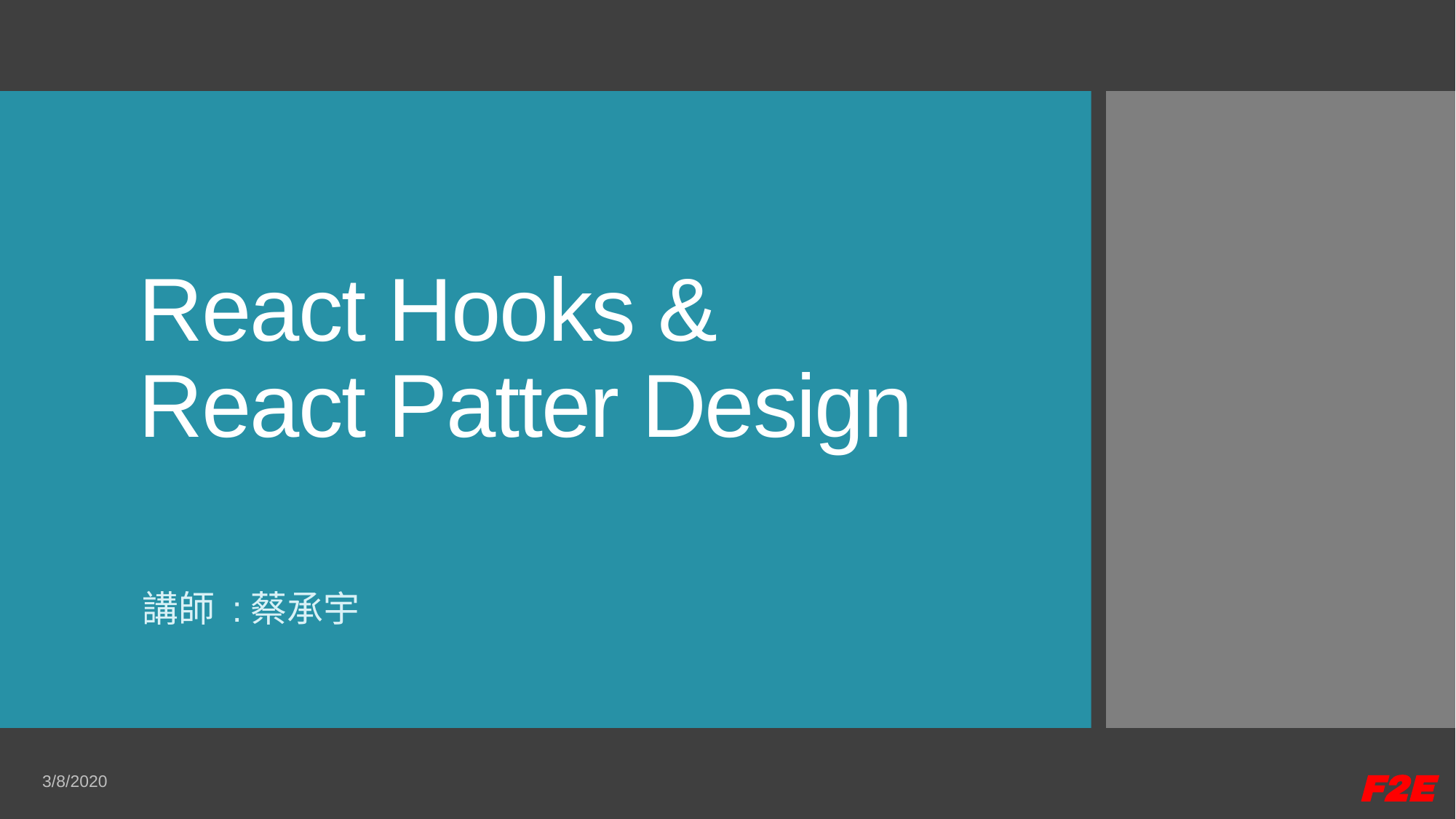

# React Hooks & React Patter Design
講師 :蔡承宇
3/8/2020